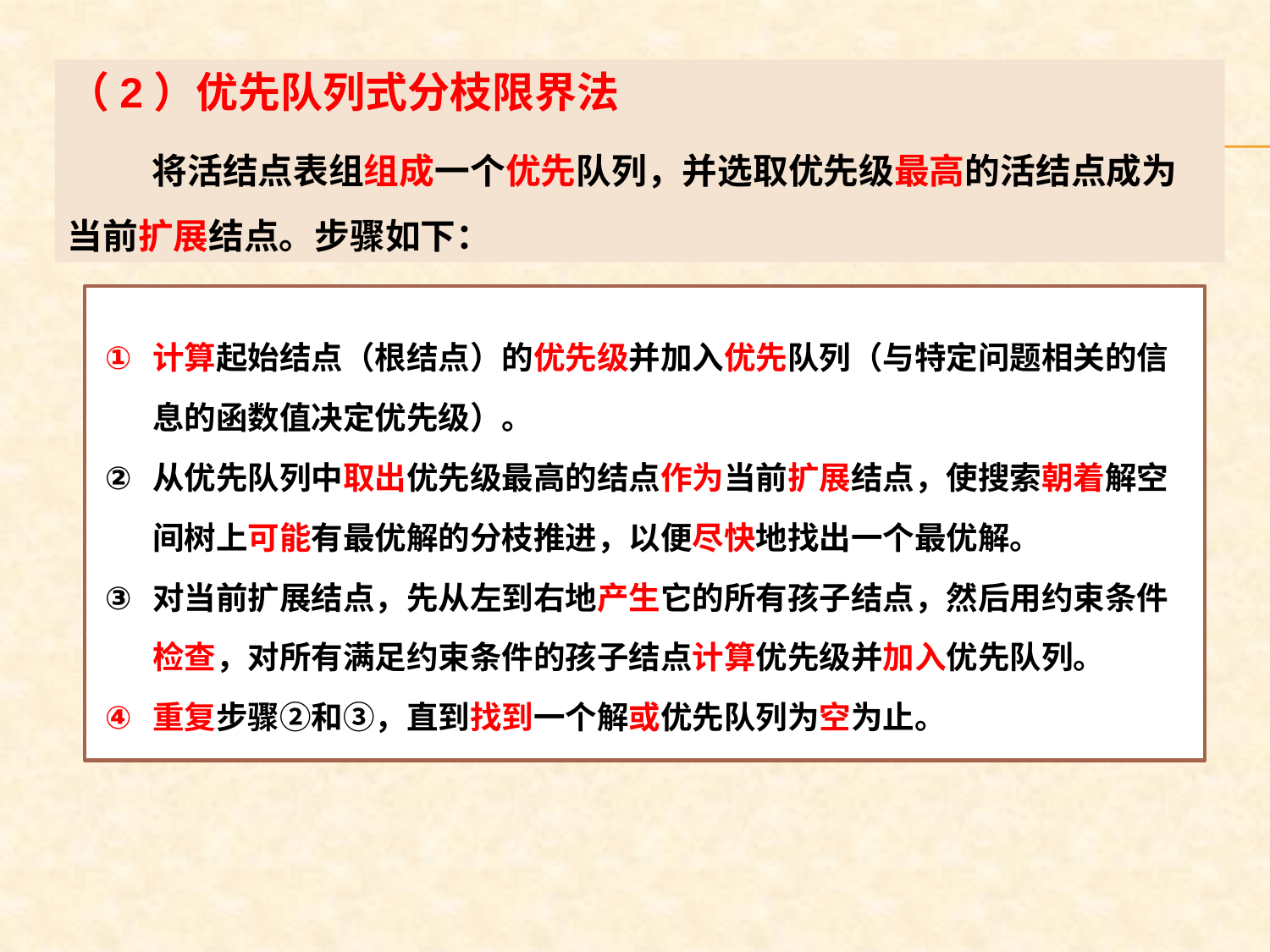

（2）优先队列式分枝限界法
　　将活结点表组组成一个优先队列，并选取优先级最高的活结点成为当前扩展结点。步骤如下：
计算起始结点（根结点）的优先级并加入优先队列（与特定问题相关的信息的函数值决定优先级）。
从优先队列中取出优先级最高的结点作为当前扩展结点，使搜索朝着解空间树上可能有最优解的分枝推进，以便尽快地找出一个最优解。
对当前扩展结点，先从左到右地产生它的所有孩子结点，然后用约束条件检查，对所有满足约束条件的孩子结点计算优先级并加入优先队列。
重复步骤②和③，直到找到一个解或优先队列为空为止。